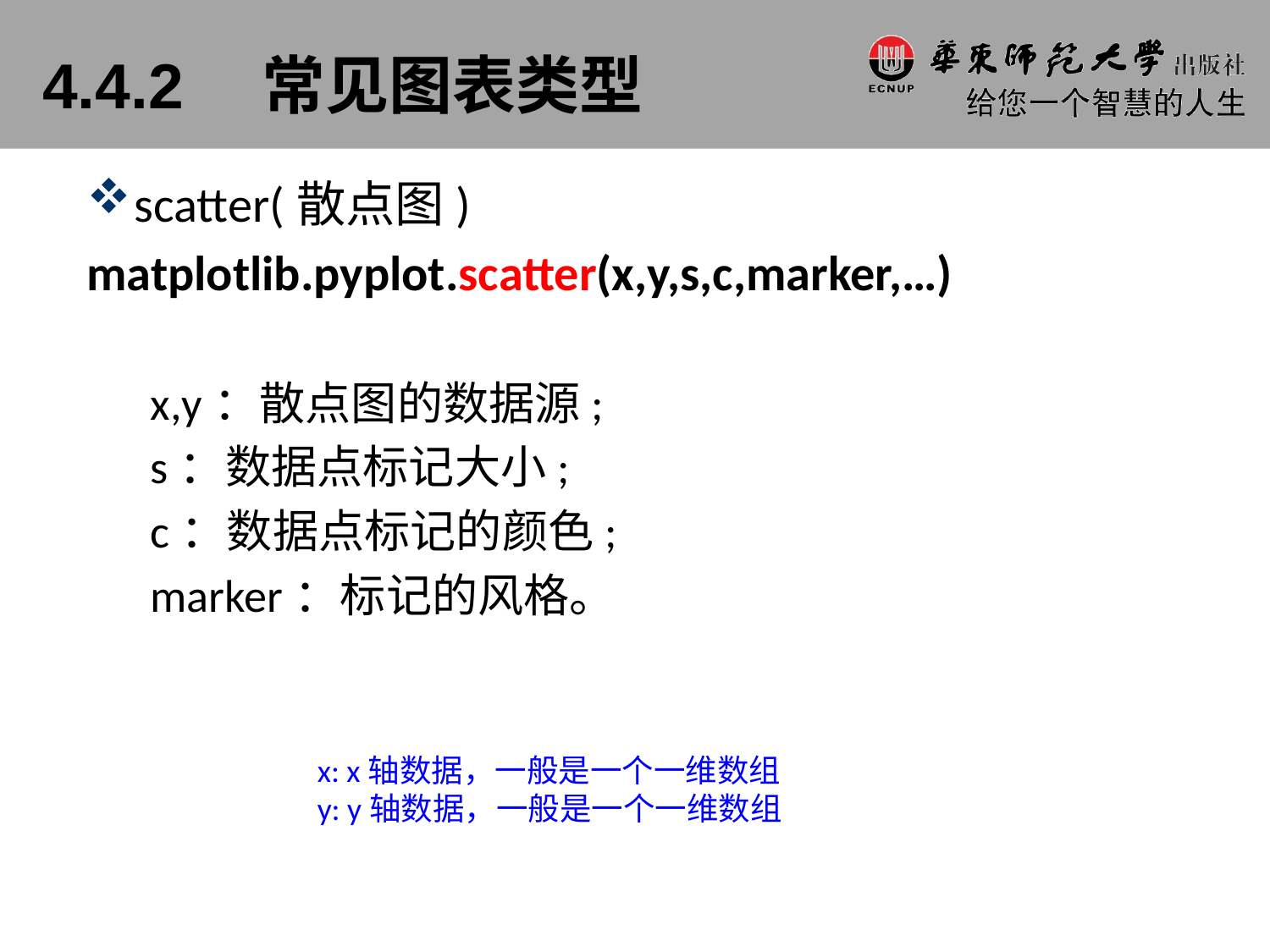

# 4.4.2　常见图表类型
scatter(散点图)
matplotlib.pyplot.scatter(x,y,s,c,marker,…)

x,y：散点图的数据源;
s：数据点标记大小;
c：数据点标记的颜色;
marker：标记的风格。
x: x轴数据，一般是一个一维数组
y: y轴数据，一般是一个一维数组